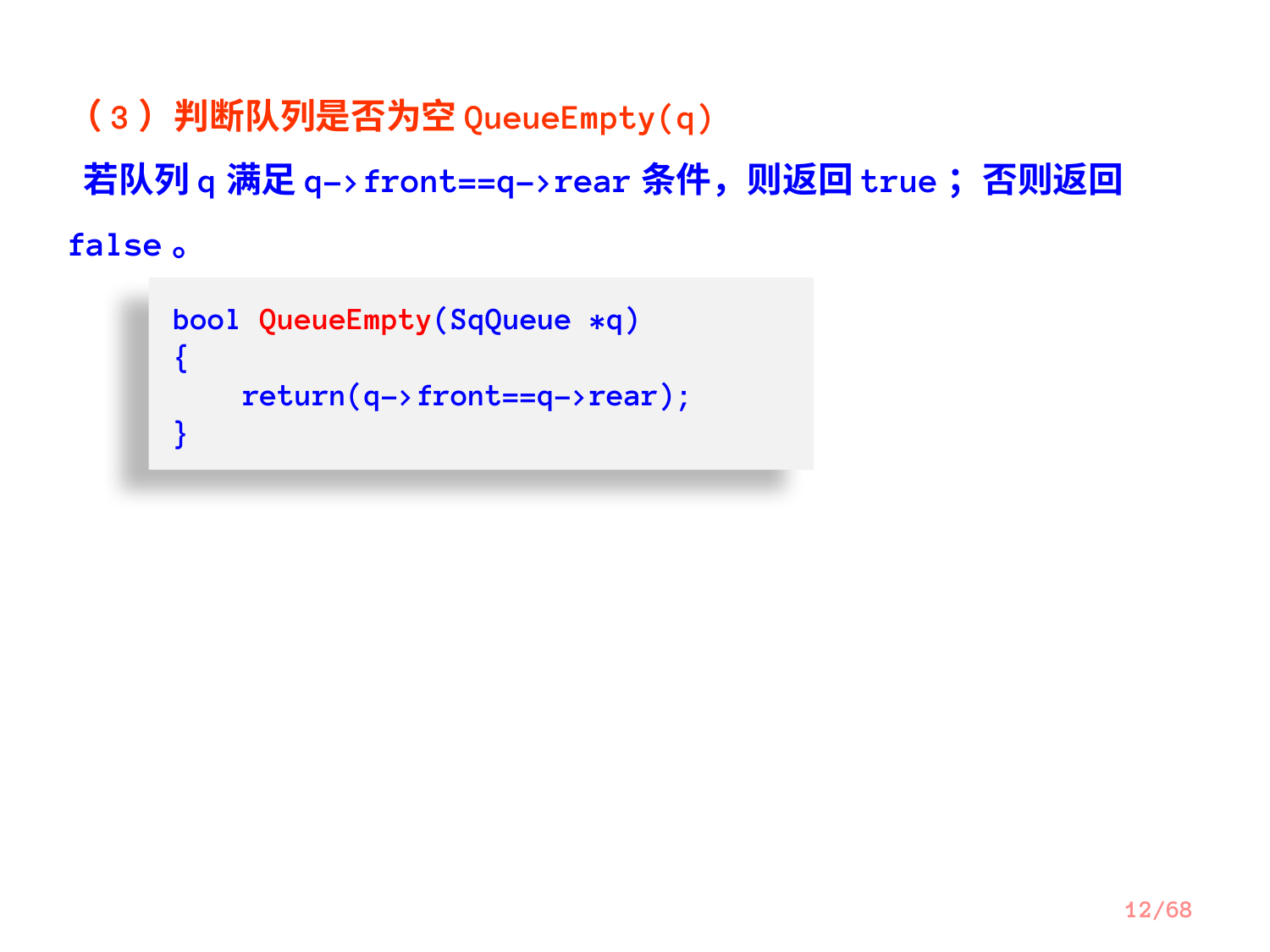

（3）判断队列是否为空QueueEmpty(q)
 若队列q满足q->front==q->rear条件，则返回true；否则返回false。
bool QueueEmpty(SqQueue *q)
{
    return(q->front==q->rear);
}
12/68